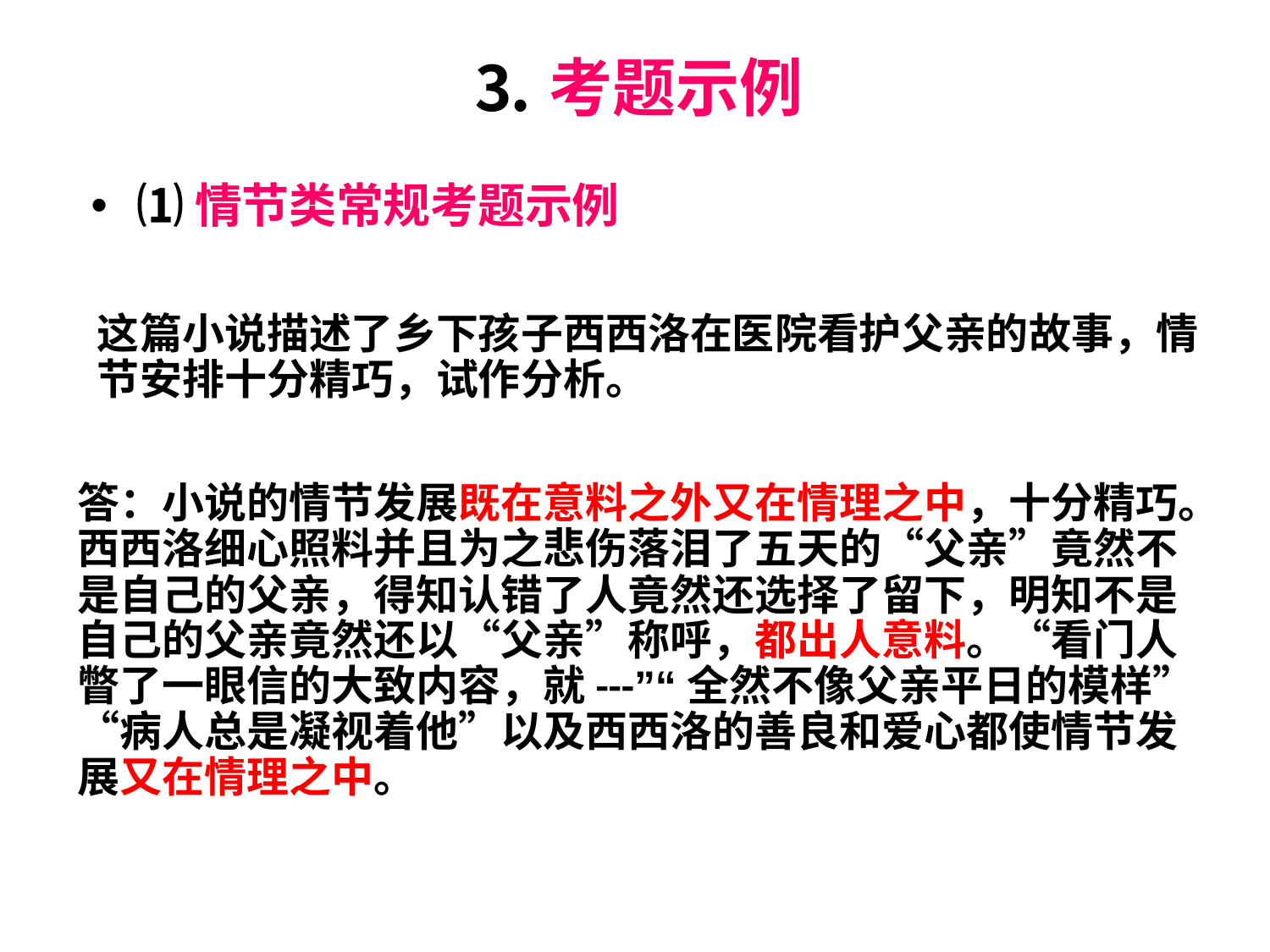

# ⒊考题示例
⑴情节类常规考题示例
这篇小说描述了乡下孩子西西洛在医院看护父亲的故事，情节安排十分精巧，试作分析。
答：小说的情节发展既在意料之外又在情理之中，十分精巧。西西洛细心照料并且为之悲伤落泪了五天的“父亲”竟然不是自己的父亲，得知认错了人竟然还选择了留下，明知不是自己的父亲竟然还以“父亲”称呼，都出人意料。“看门人瞥了一眼信的大致内容，就---”“全然不像父亲平日的模样”“病人总是凝视着他”以及西西洛的善良和爱心都使情节发展又在情理之中。